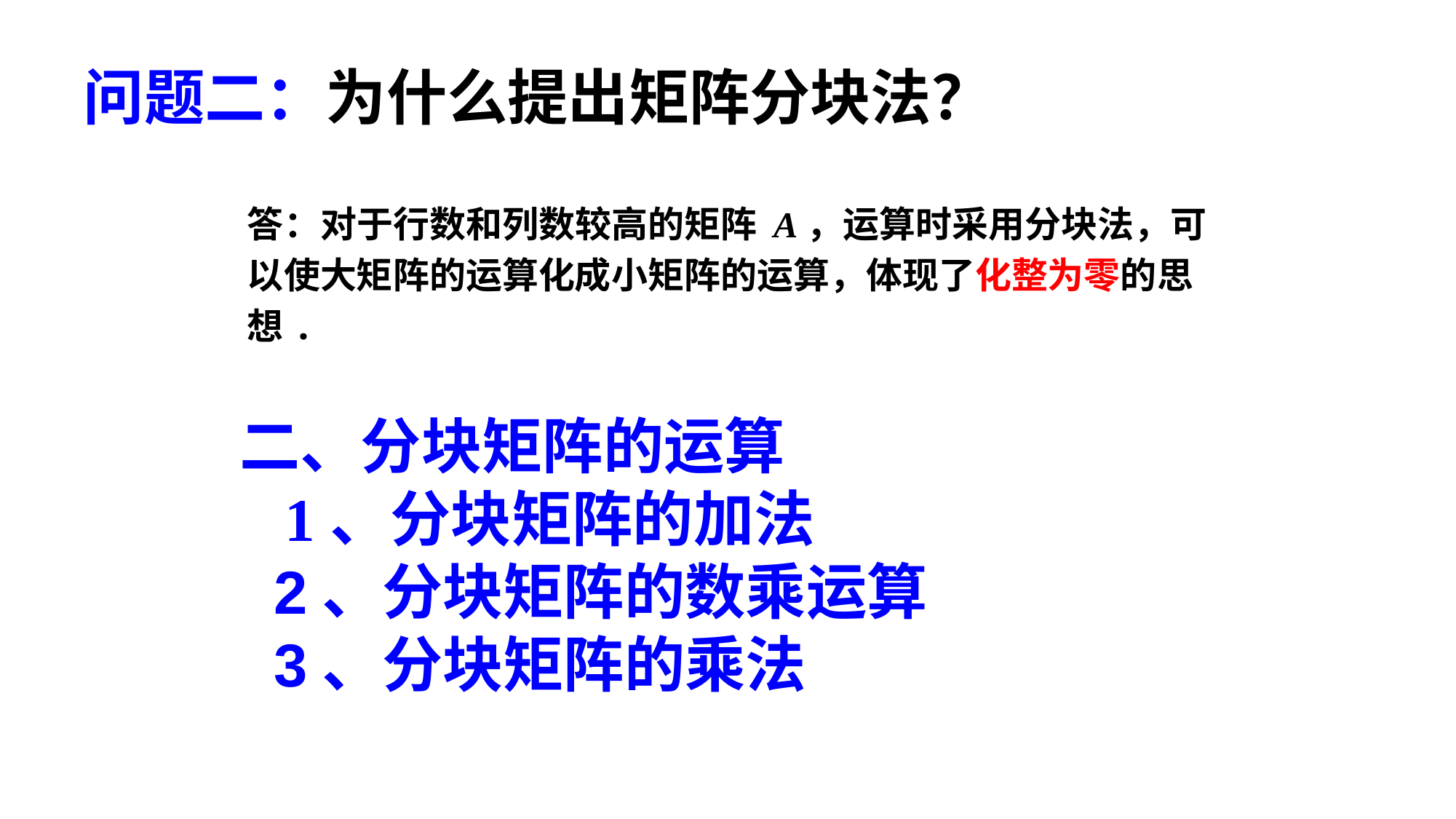

# 问题二：为什么提出矩阵分块法？
答：对于行数和列数较高的矩阵 A，运算时采用分块法，可
以使大矩阵的运算化成小矩阵的运算，体现了化整为零的思
想.

二、分块矩阵的运算
   1、分块矩阵的加法
  2、分块矩阵的数乘运算
  3、分块矩阵的乘法